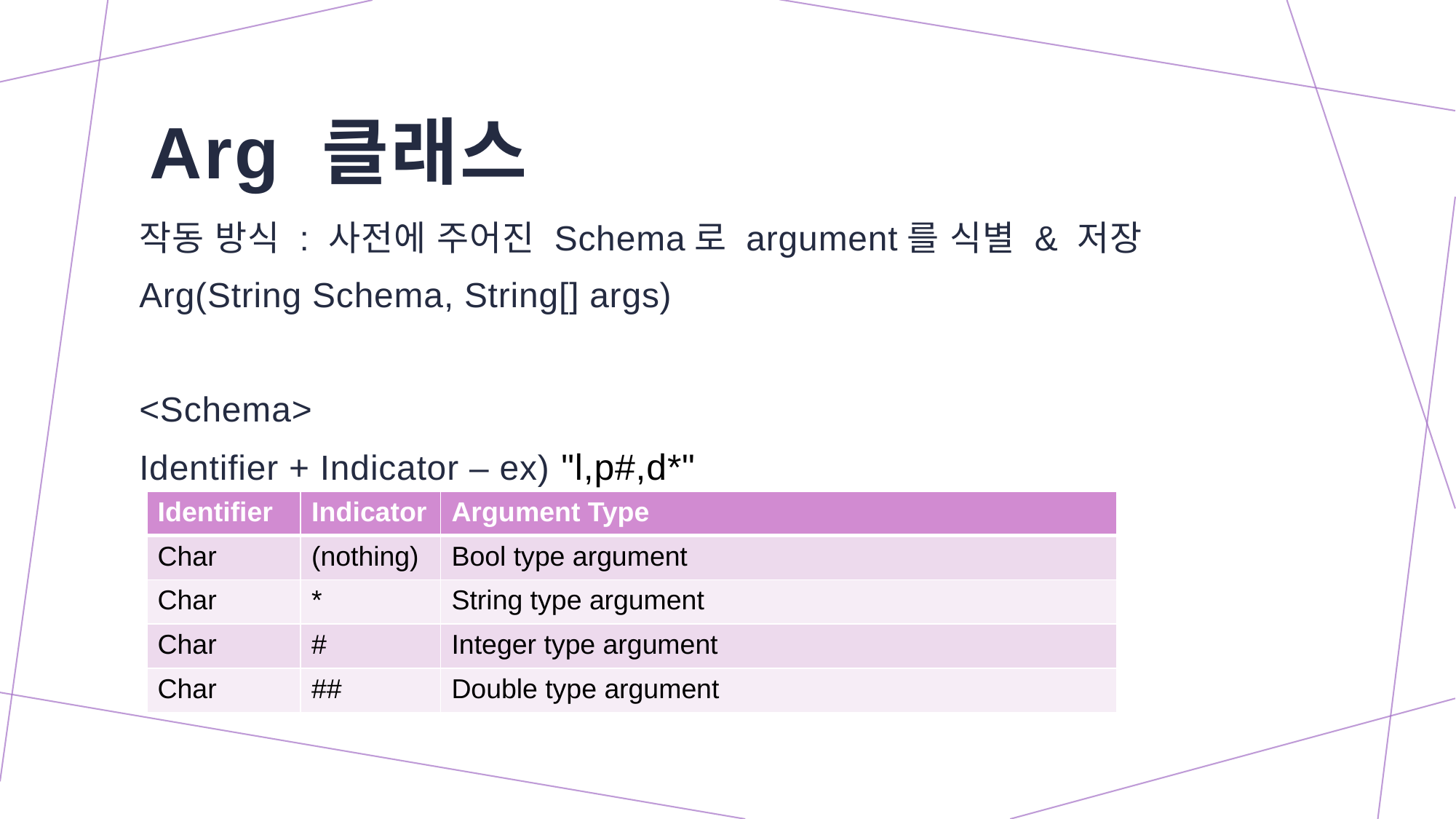

# Arg 클래스
작동 방식 : 사전에 주어진 Schema로 argument를 식별 & 저장
Arg(String Schema, String[] args)

<Schema>
Identifier + Indicator – ex) "l,p#,d*"

| Identifier | Indicator | Argument Type |
| --- | --- | --- |
| Char | (nothing) | Bool type argument |
| Char | \* | String type argument |
| Char | # | Integer type argument |
| Char | ## | Double type argument |